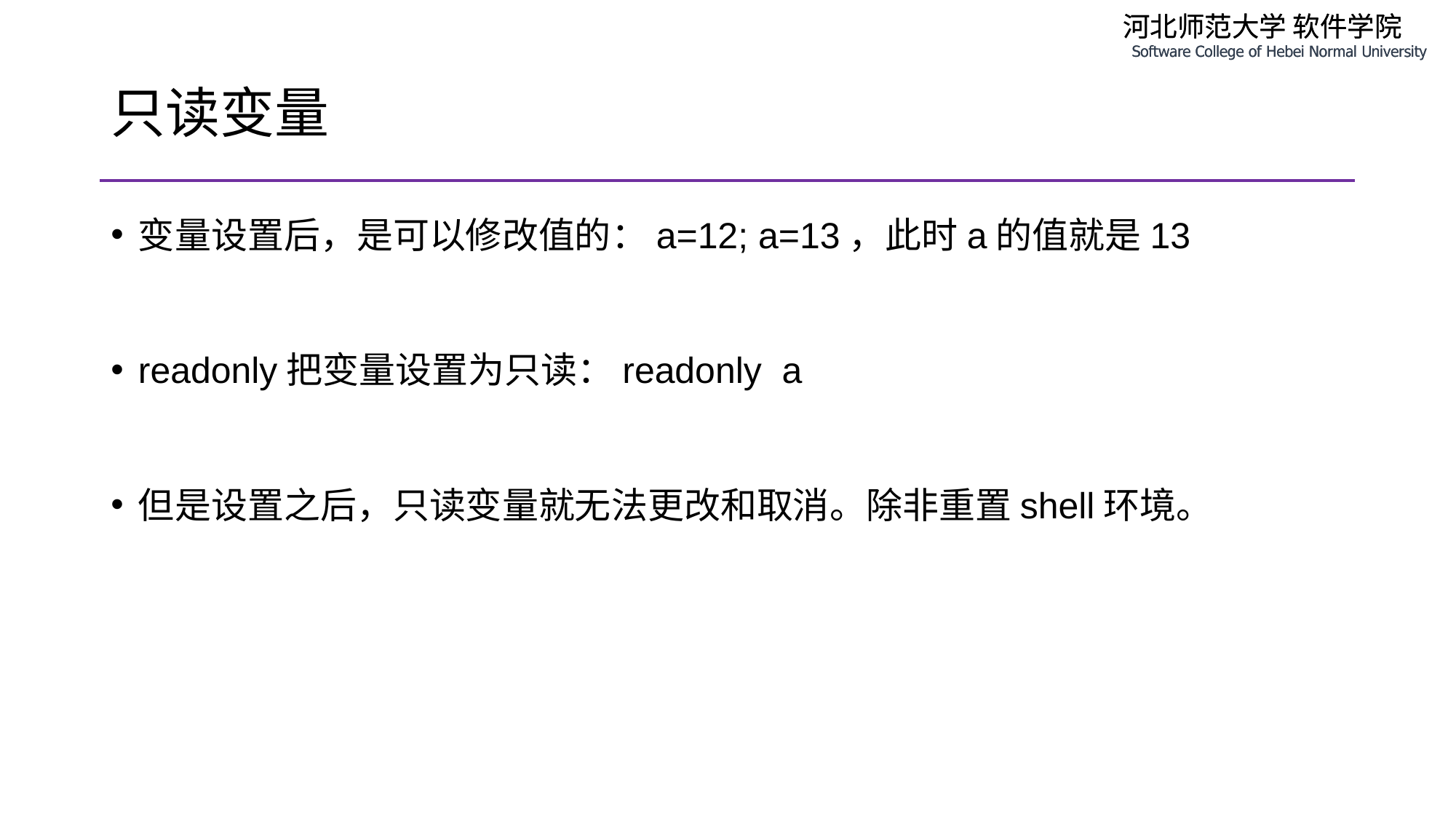

# 只读变量
变量设置后，是可以修改值的：a=12; a=13，此时a的值就是13

readonly把变量设置为只读：readonly  a

但是设置之后，只读变量就无法更改和取消。除非重置shell环境。